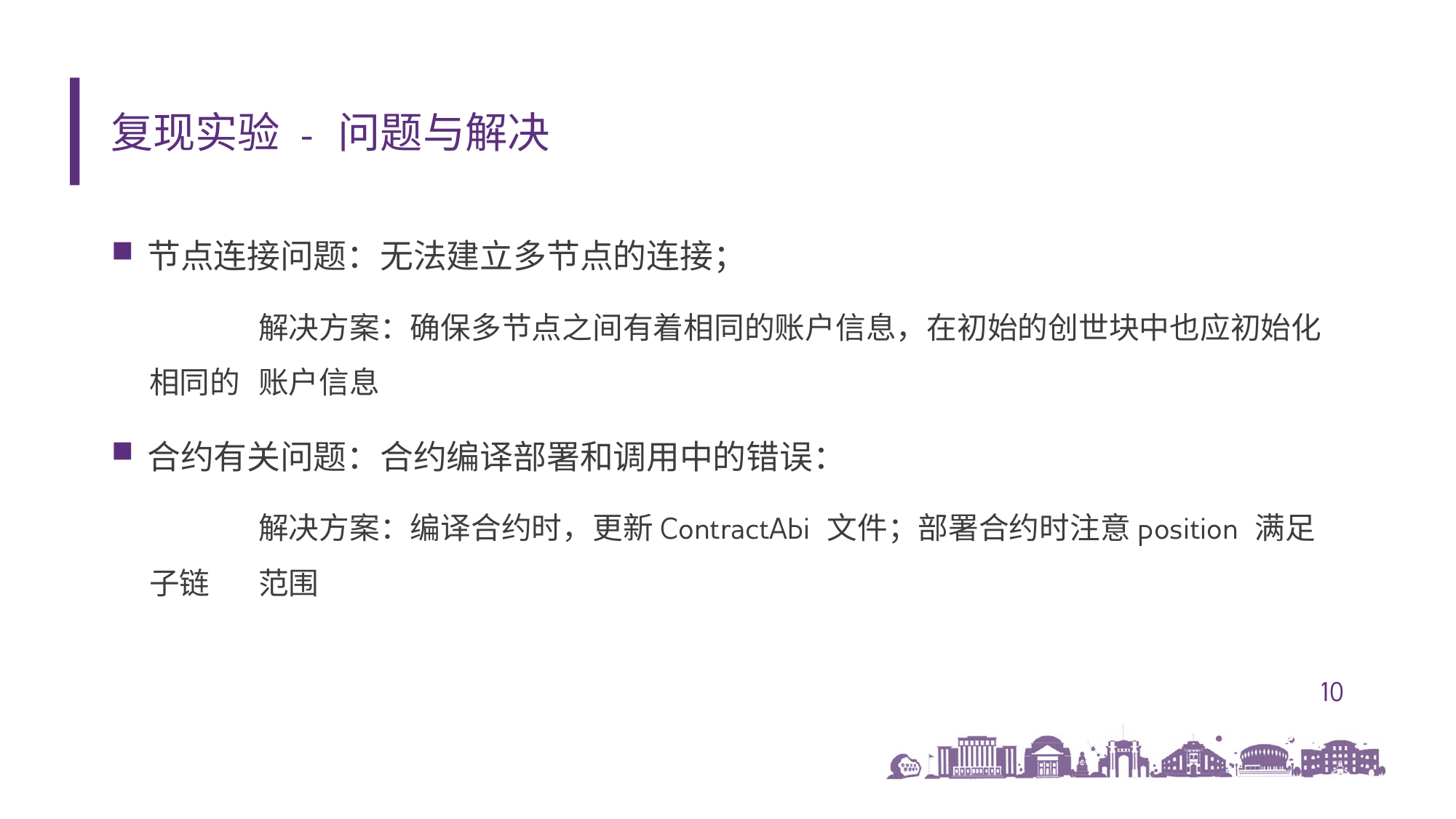

# 复现实验 - 问题与解决
节点连接问题：无法建立多节点的连接；
	解决方案：确保多节点之间有着相同的账户信息，在初始的创世块中也应初始化相同的	账户信息
合约有关问题：合约编译部署和调用中的错误：
	解决方案：编译合约时，更新ContractAbi 文件；部署合约时注意position 满足子链	范围
10